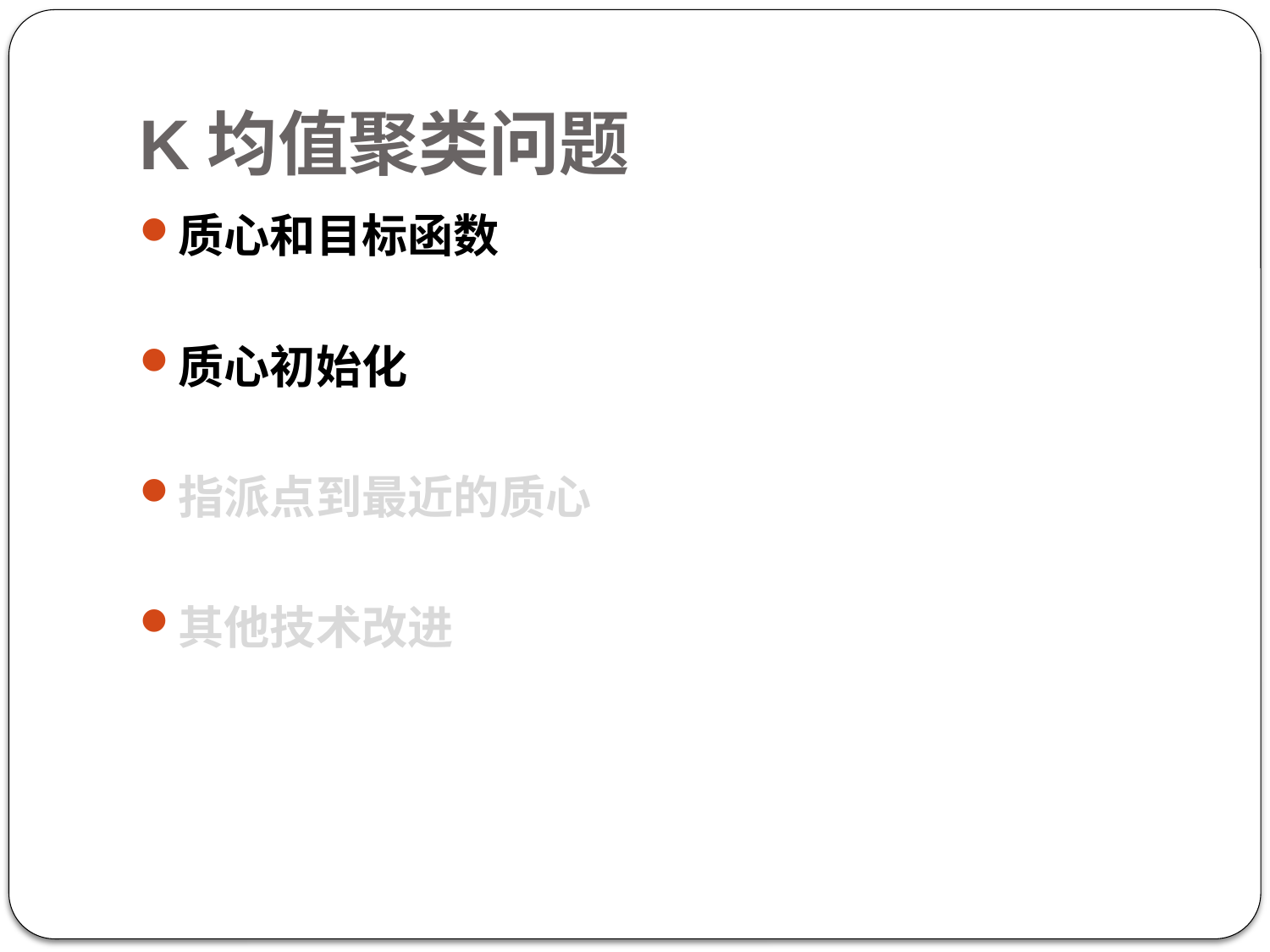

# K均值聚类问题
质心和目标函数

质心初始化

指派点到最近的质心

其他技术改进